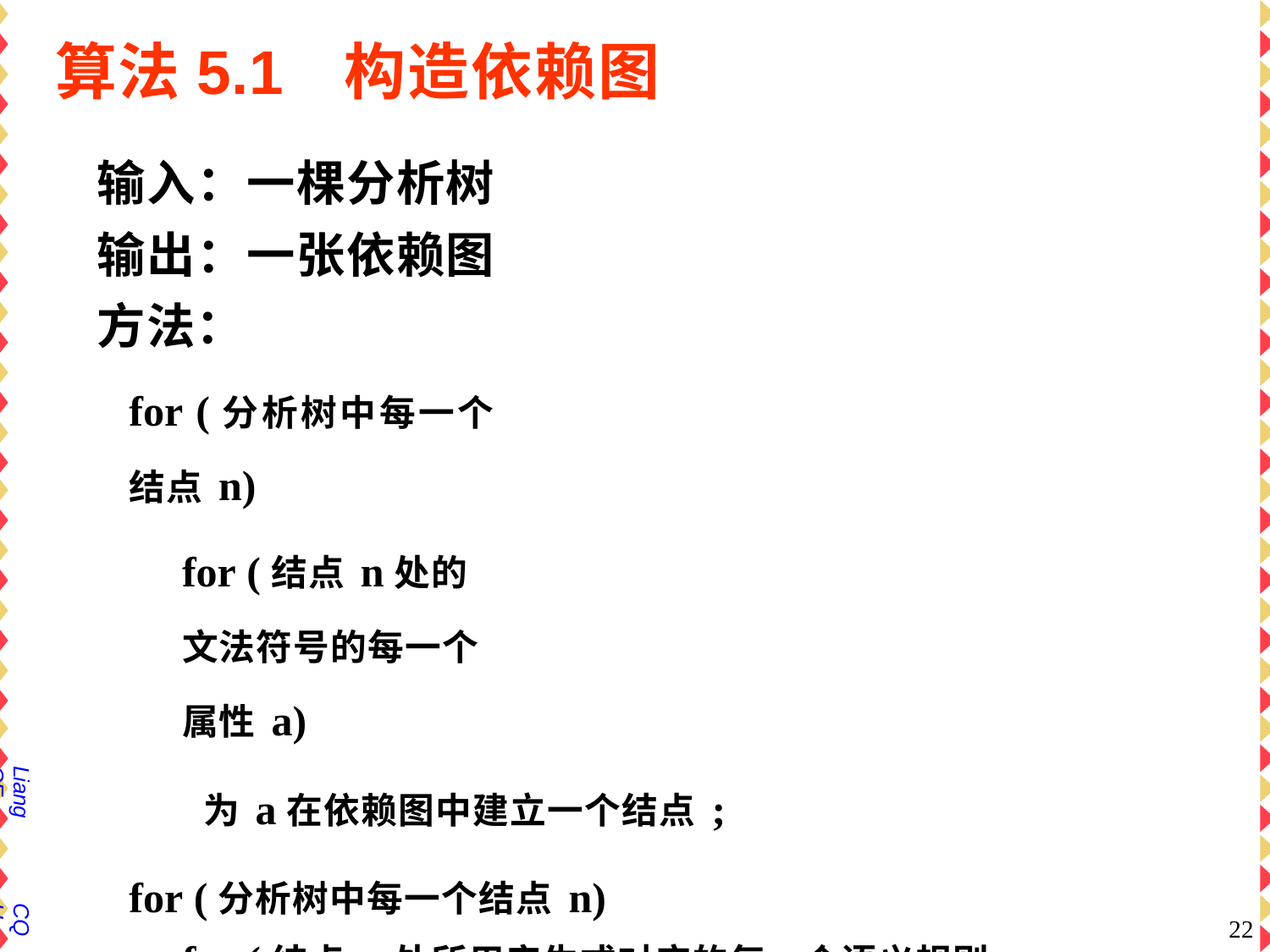

# 算法5.1	构造依赖图
输入：一棵分析树 输出：一张依赖图 方法：
for (分析树中每一个结点n)
for (结点n处的文法符号的每一个属性a)
为a在依赖图中建立一个结点;  for (分析树中每一个结点n)
for (结点n处所用产生式对应的每一个语义规则 b=ƒ(c1,c2,…,ck))
for (i=1; i<=k; i++)
从ci结点到b结点构造一条有向边;
Liang GE
CQU
22